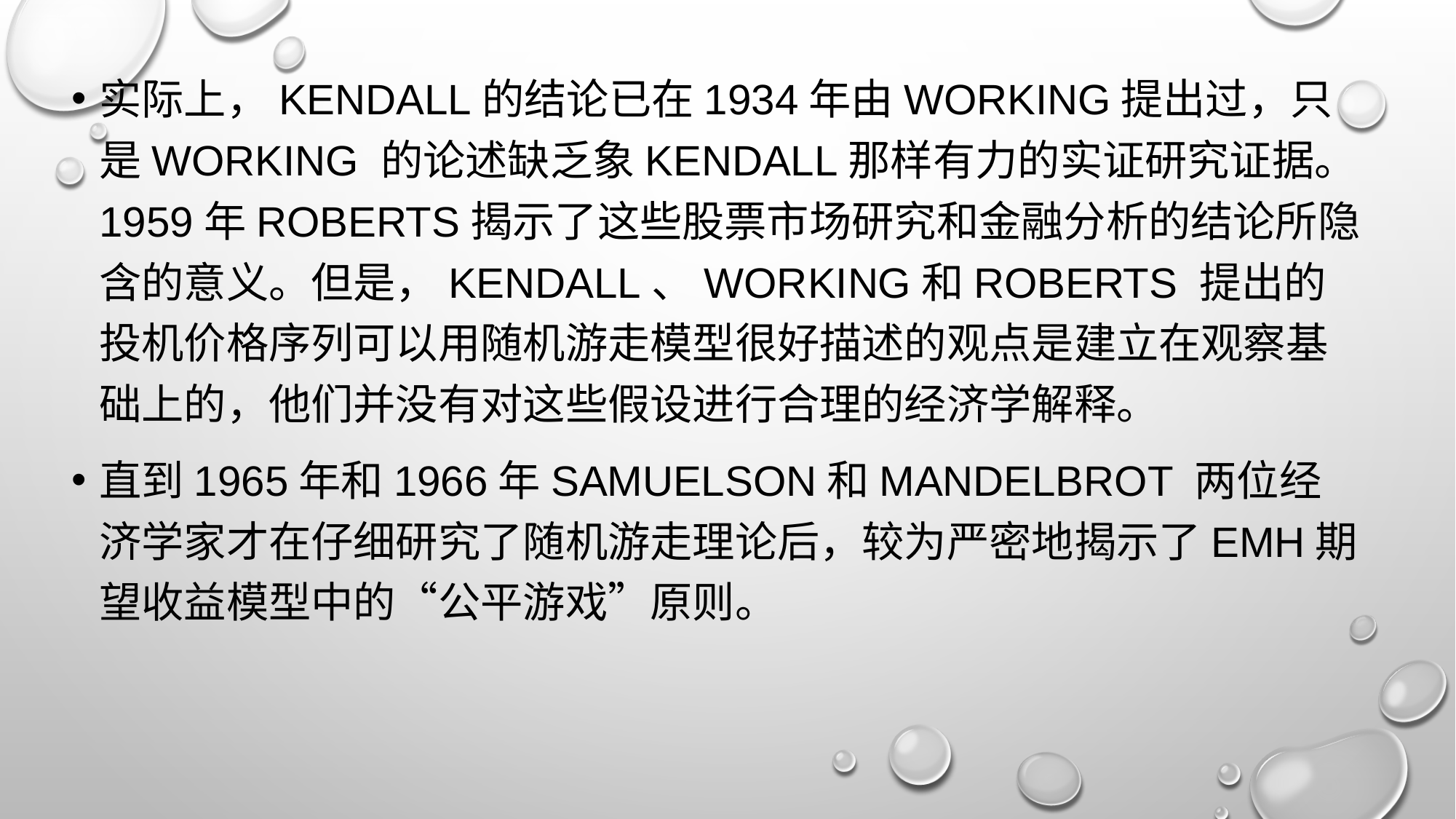

实际上，Kendall的结论已在1934年由Working提出过，只是Working 的论述缺乏象Kendall那样有力的实证研究证据。1959年Roberts揭示了这些股票市场研究和金融分析的结论所隐含的意义。但是，Kendall、Working和Roberts 提出的投机价格序列可以用随机游走模型很好描述的观点是建立在观察基础上的，他们并没有对这些假设进行合理的经济学解释。
直到1965年和1966年Samuelson和Mandelbrot 两位经济学家才在仔细研究了随机游走理论后，较为严密地揭示了EMH期望收益模型中的“公平游戏”原则。